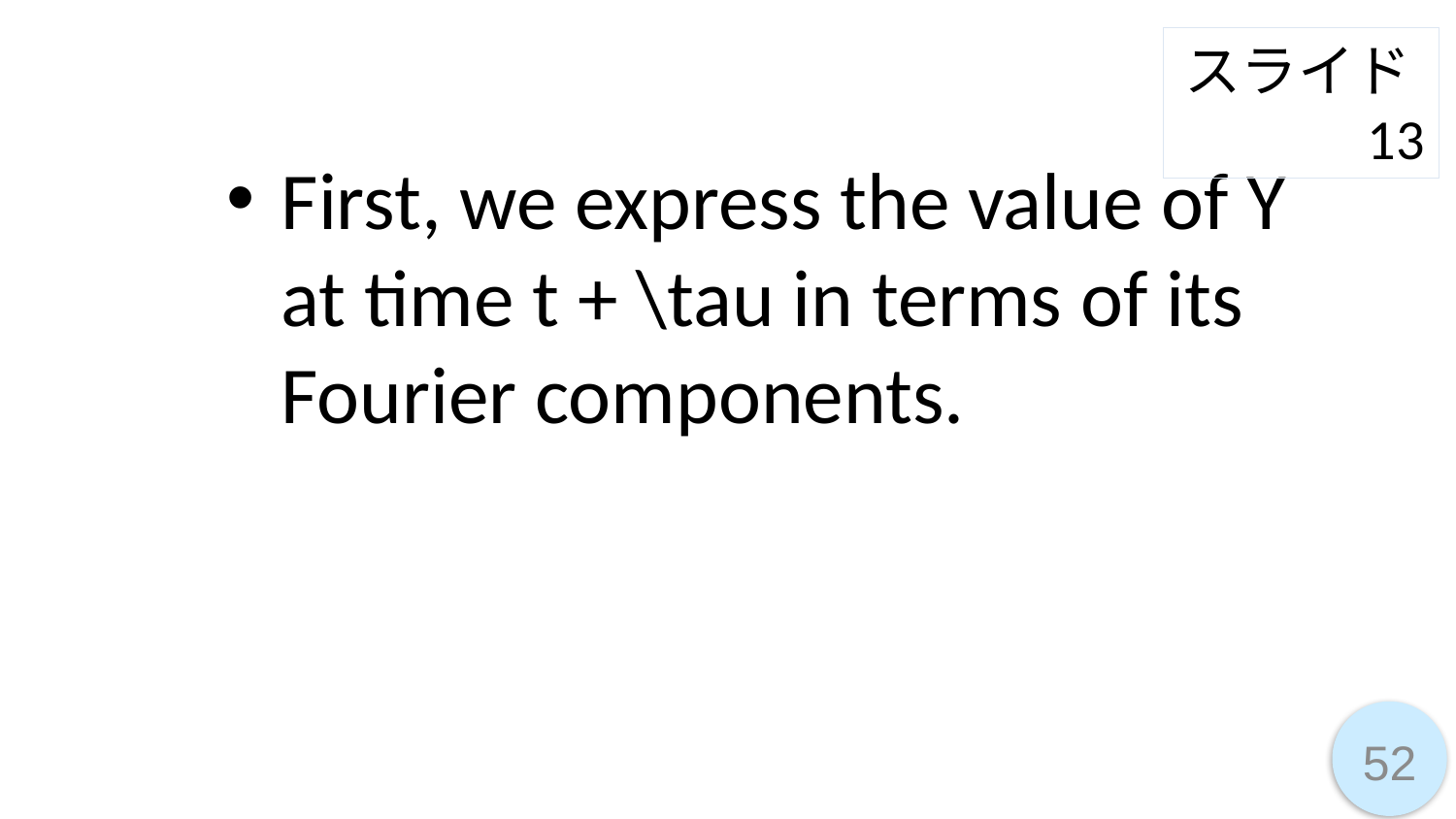

スライド13
First, we express the value of Y at time t + \tau in terms of its Fourier components.
52